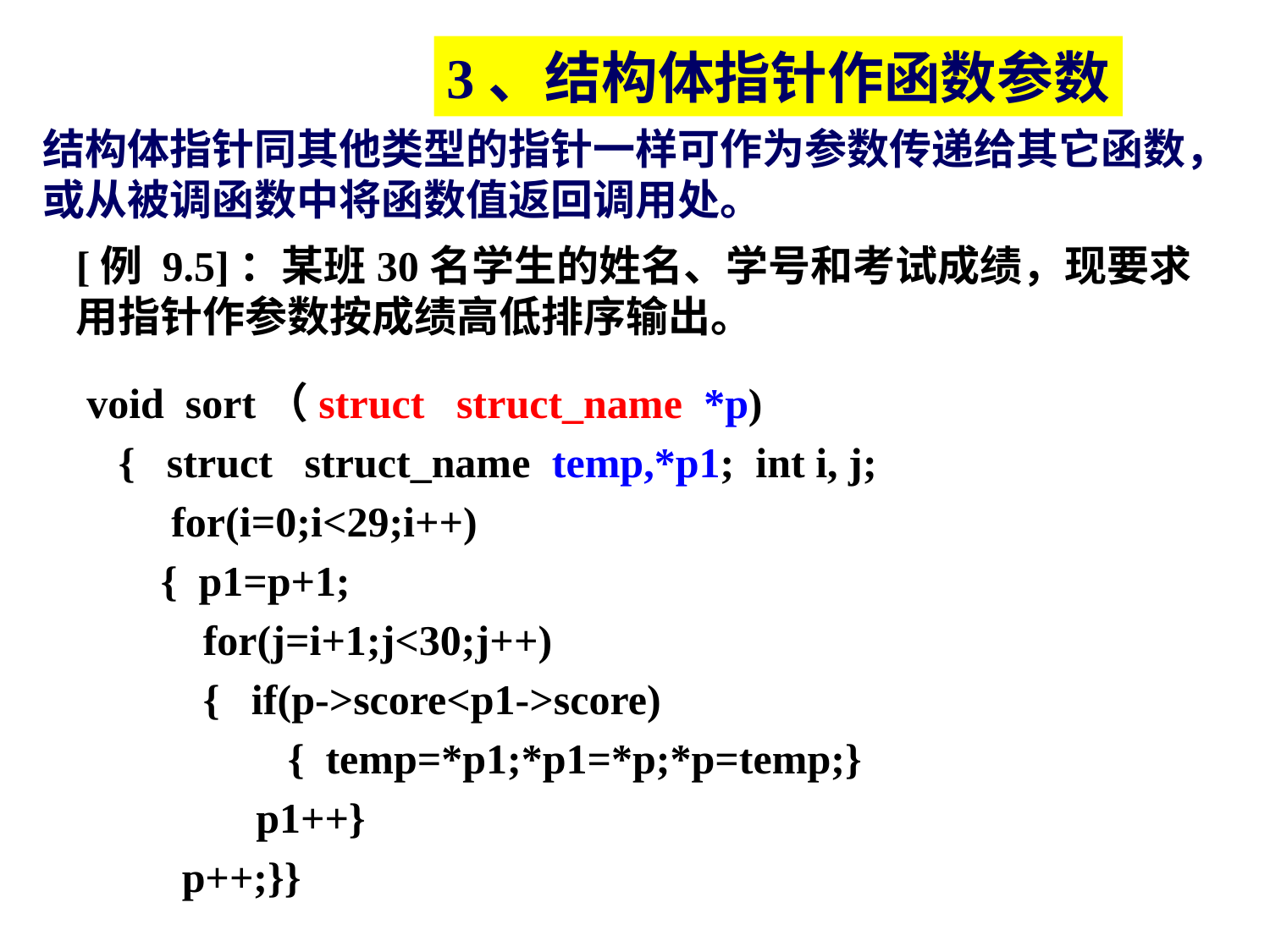

3、结构体指针作函数参数
结构体指针同其他类型的指针一样可作为参数传递给其它函数，或从被调函数中将函数值返回调用处。
[例 9.5]：某班30名学生的姓名、学号和考试成绩，现要求用指针作参数按成绩高低排序输出。
void  sort（struct   struct_name  *p)
   {   struct   struct_name  temp,*p1;  int i, j;
        for(i=0;i<29;i++)
       {  p1=p+1;
           for(j=i+1;j<30;j++)
           {   if(p->score<p1->score)
                   {  temp=*p1;*p1=*p;*p=temp;}
                p1++}
         p++;}}